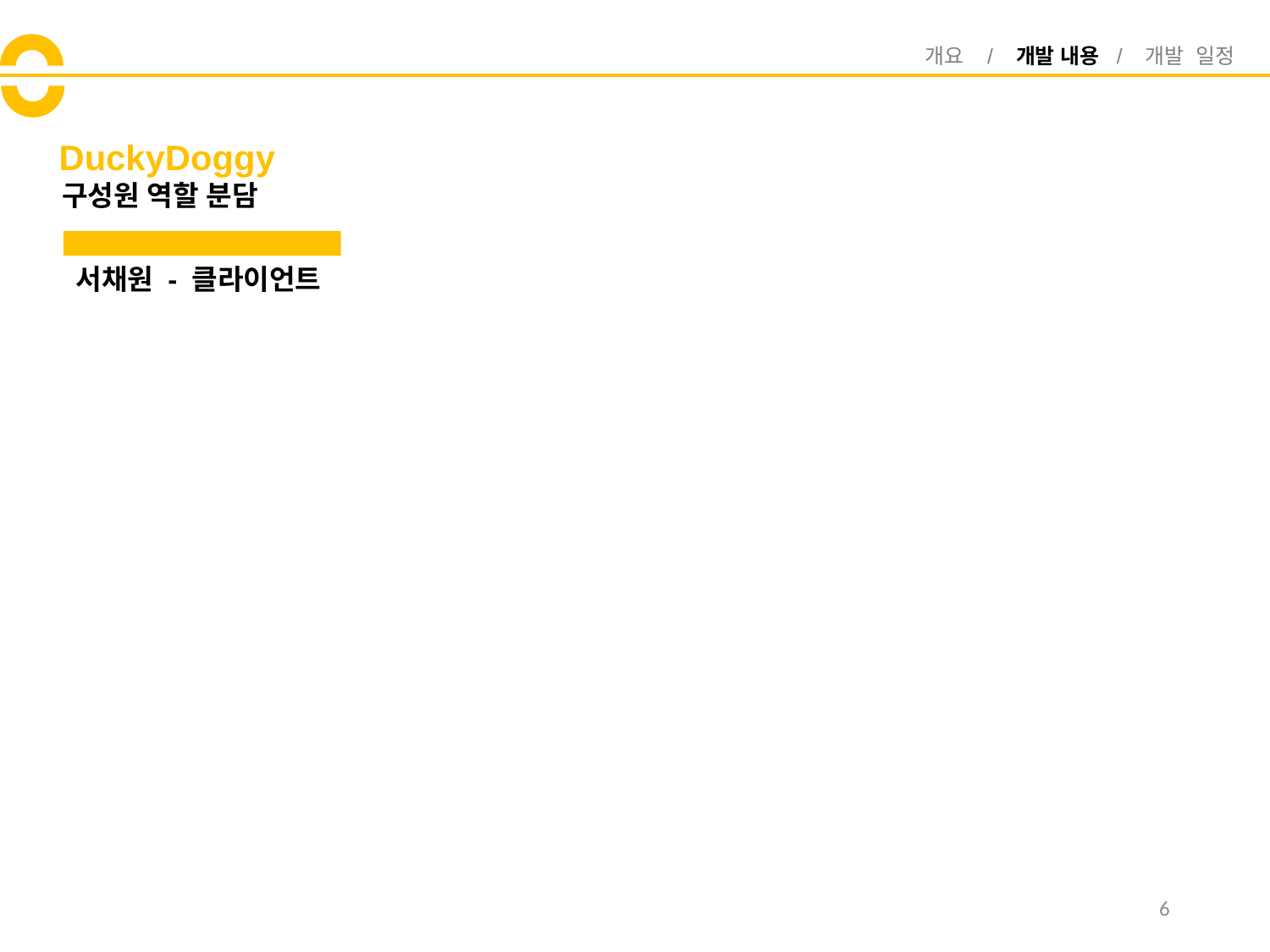

개요   /   개발 내용  /   개발  일정

# DuckyDoggy
구성원 역할 분담

서채원 - 클라이언트
6